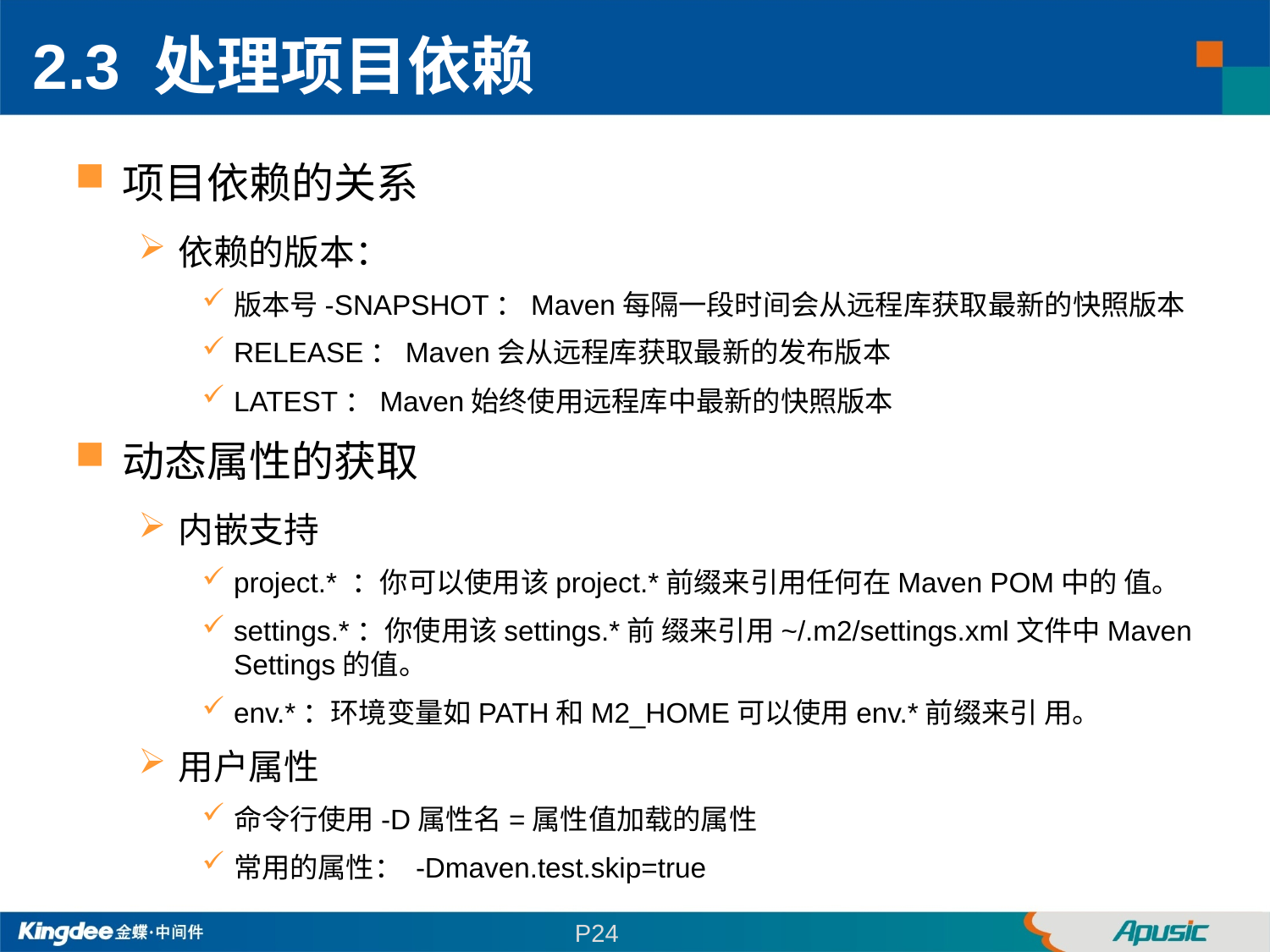

2.3 处理项目依赖
项目依赖的关系
依赖的版本：
版本号-SNAPSHOT：Maven每隔一段时间会从远程库获取最新的快照版本
RELEASE：Maven会从远程库获取最新的发布版本
LATEST：Maven始终使用远程库中最新的快照版本
动态属性的获取
内嵌支持
project.* ：你可以使用该project.*前缀来引用任何在Maven POM中的 值。
settings.*：你使用该settings.*前 缀来引用~/.m2/settings.xml文件中Maven Settings的值。
env.*：环境变量如PATH和M2_HOME可以使用env.*前缀来引 用。
用户属性
命令行使用-D属性名=属性值加载的属性
常用的属性： -Dmaven.test.skip=true